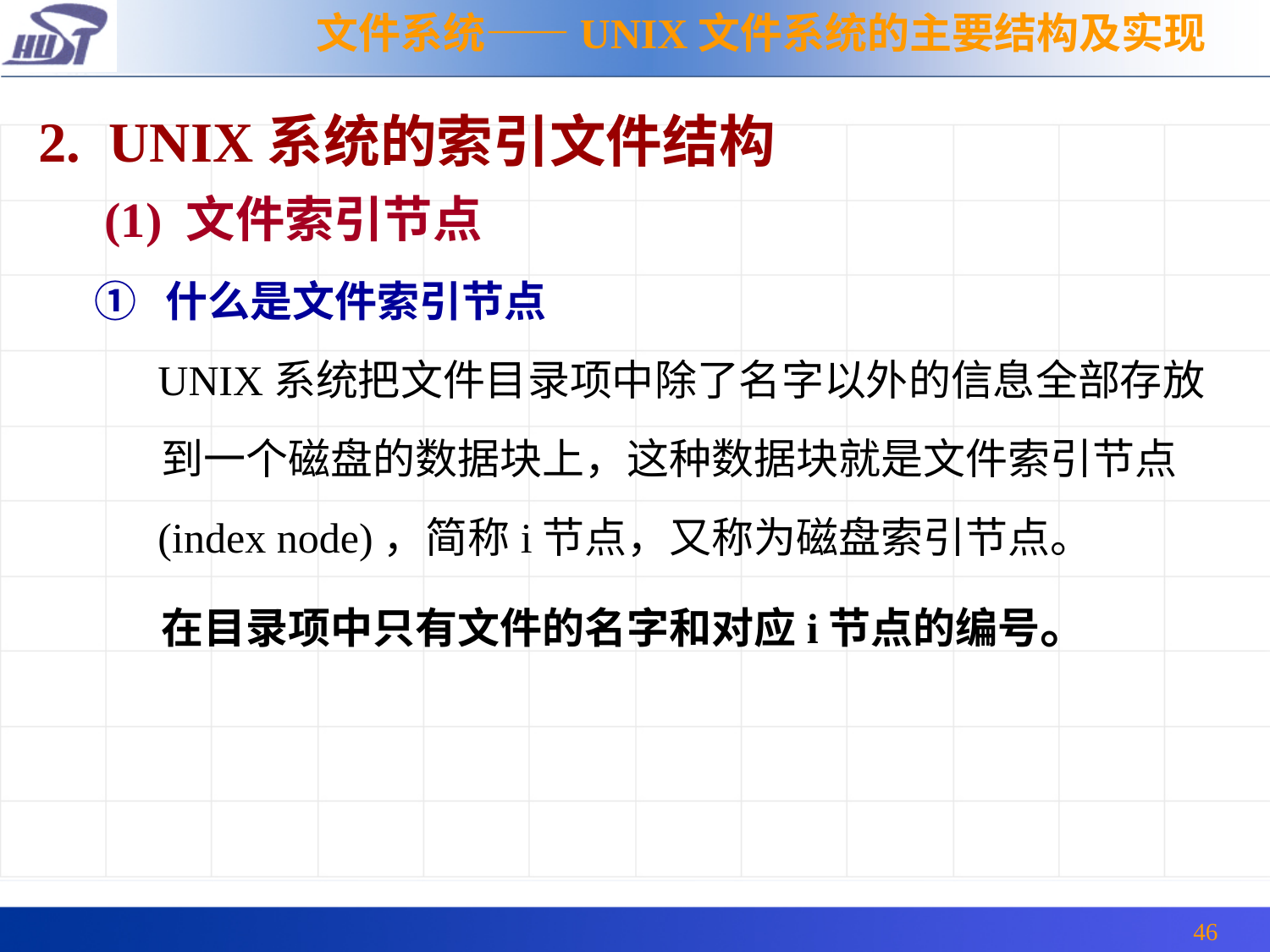

文件系统——UNIX文件系统的主要结构及实现
2.  UNIX系统的索引文件结构
      (1) 文件索引节点
①  什么是文件索引节点
      UNIX系统把文件目录项中除了名字以外的信息全部存放
      到一个磁盘的数据块上，这种数据块就是文件索引节点
      (index node)，简称i节点，又称为磁盘索引节点。
      在目录项中只有文件的名字和对应i节点的编号。
46